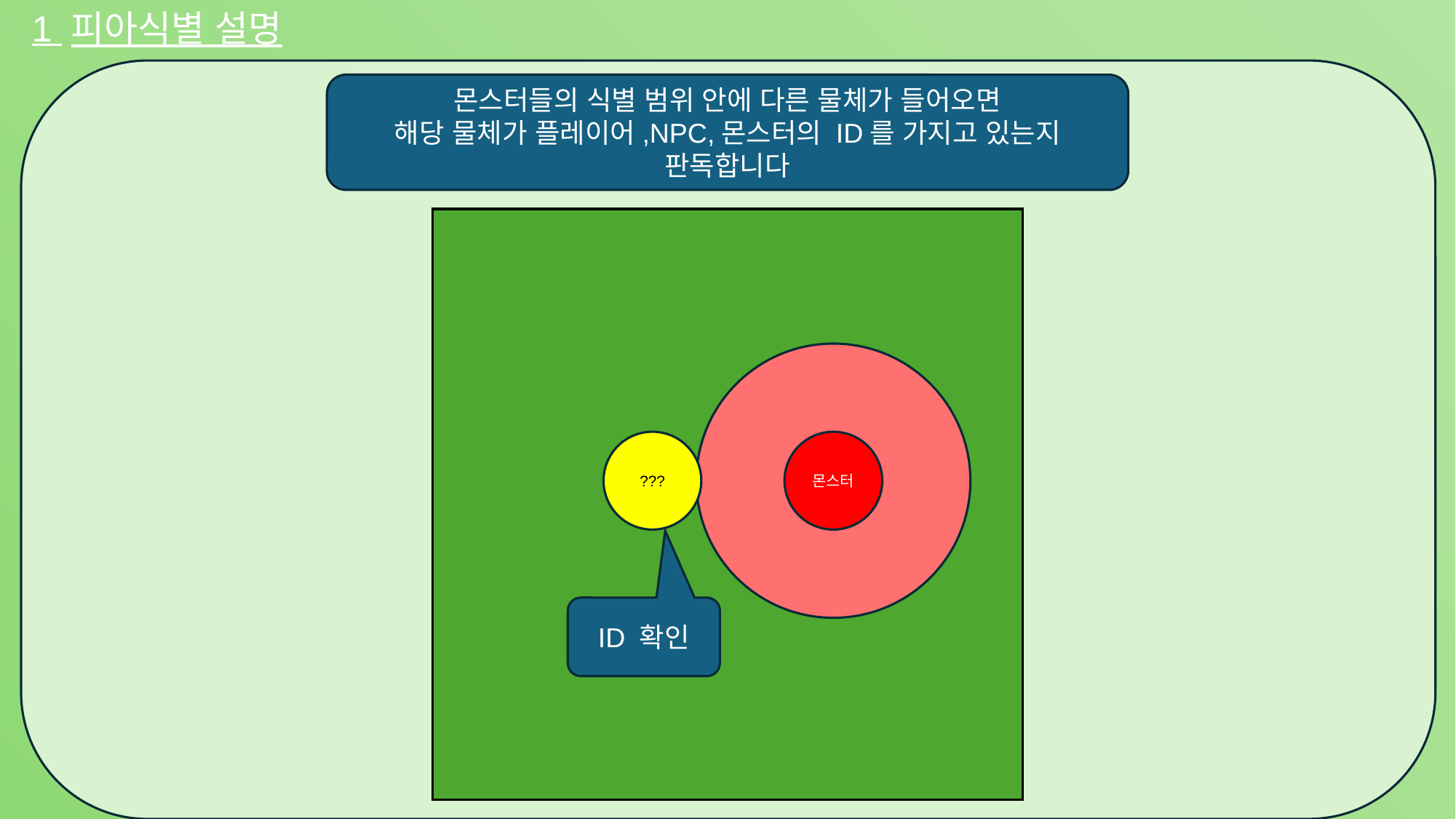

1 피아식별 설명

몬스터들의 식별 범위 안에 다른 물체가 들어오면
해당 물체가 플레이어,NPC,몬스터의 ID를 가지고 있는지
판독합니다

???
몬스터
ID 확인